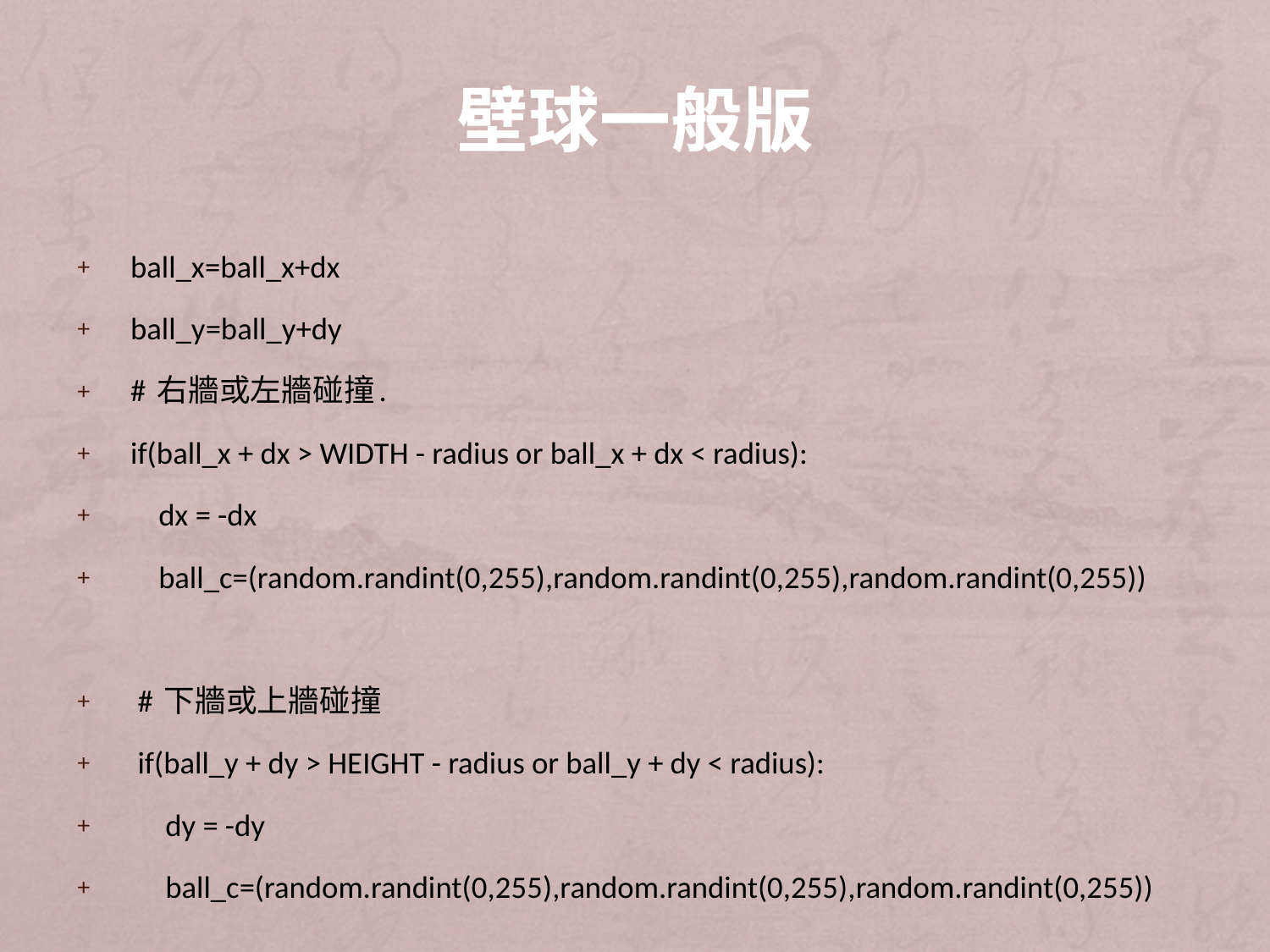

# 壁球一般版
 ball_x=ball_x+dx
 ball_y=ball_y+dy
 # 右牆或左牆碰撞.
 if(ball_x + dx > WIDTH - radius or ball_x + dx < radius):
     dx = -dx
     ball_c=(random.randint(0,255),random.randint(0,255),random.randint(0,255))

  # 下牆或上牆碰撞
  if(ball_y + dy > HEIGHT - radius or ball_y + dy < radius):
      dy = -dy
      ball_c=(random.randint(0,255),random.randint(0,255),random.randint(0,255))